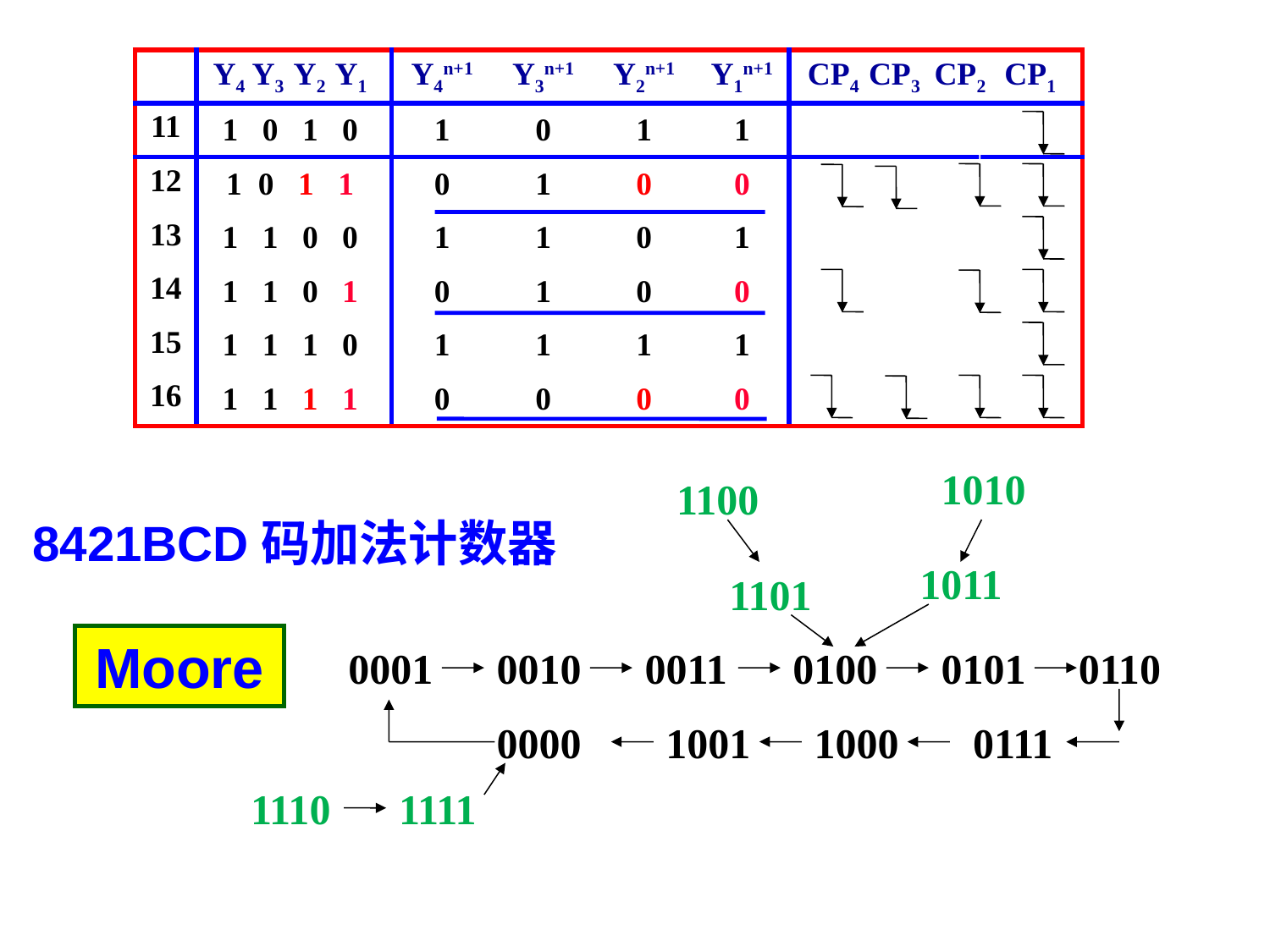

|  | Y4 Y3 Y2 Y1 | Y4n+1 | Y3n+1 | Y2n+1 | Y1n+1 | CP4 CP3 CP2 CP1 |
| --- | --- | --- | --- | --- | --- | --- |
| 11 | 1 0 1 0 | 1 | 0 | 1 | 1 |  |
| 12 | 1 0 1 1 | 0 | 1 | 0 | 0 |  |
| 13 | 1 1 0 0 | 1 | 1 | 0 | 1 |  |
| 14 | 1 1 0 1 | 0 | 1 | 0 | 0 |  |
| 15 | 1 1 1 0 | 1 | 1 | 1 | 1 |  |
| 16 | 1 1 1 1 | 0 | 0 | 0 | 0 |  |

1010
1100

1011
1101

0001
0010
0011
0100
0101
0110

0000
1001
1000
0111

1110
1111

8421BCD码加法计数器
Moore